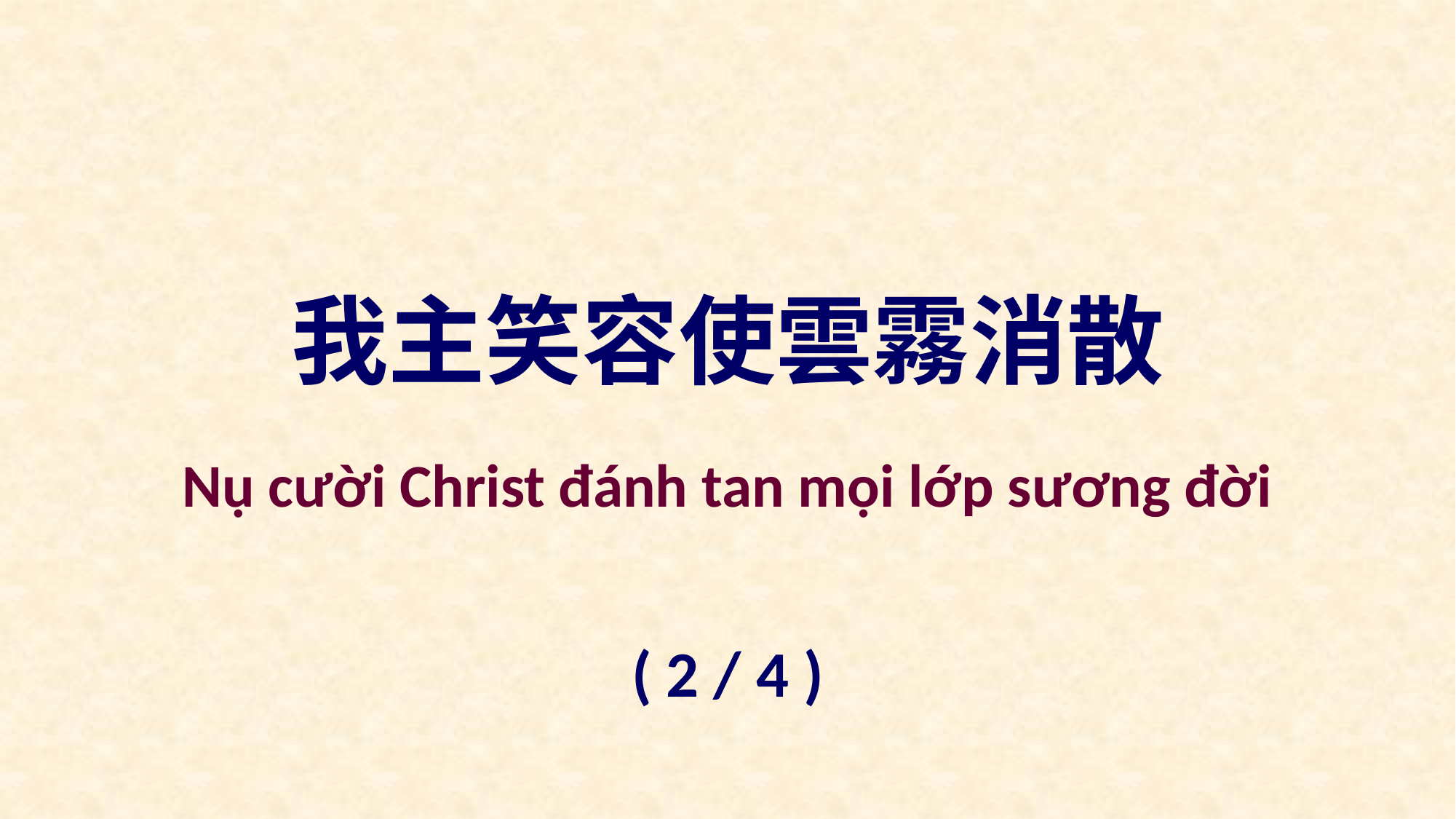

我主笑容使雲霧消散
Nụ cười Christ đánh tan mọi lớp sương đời
( 2 / 4 )